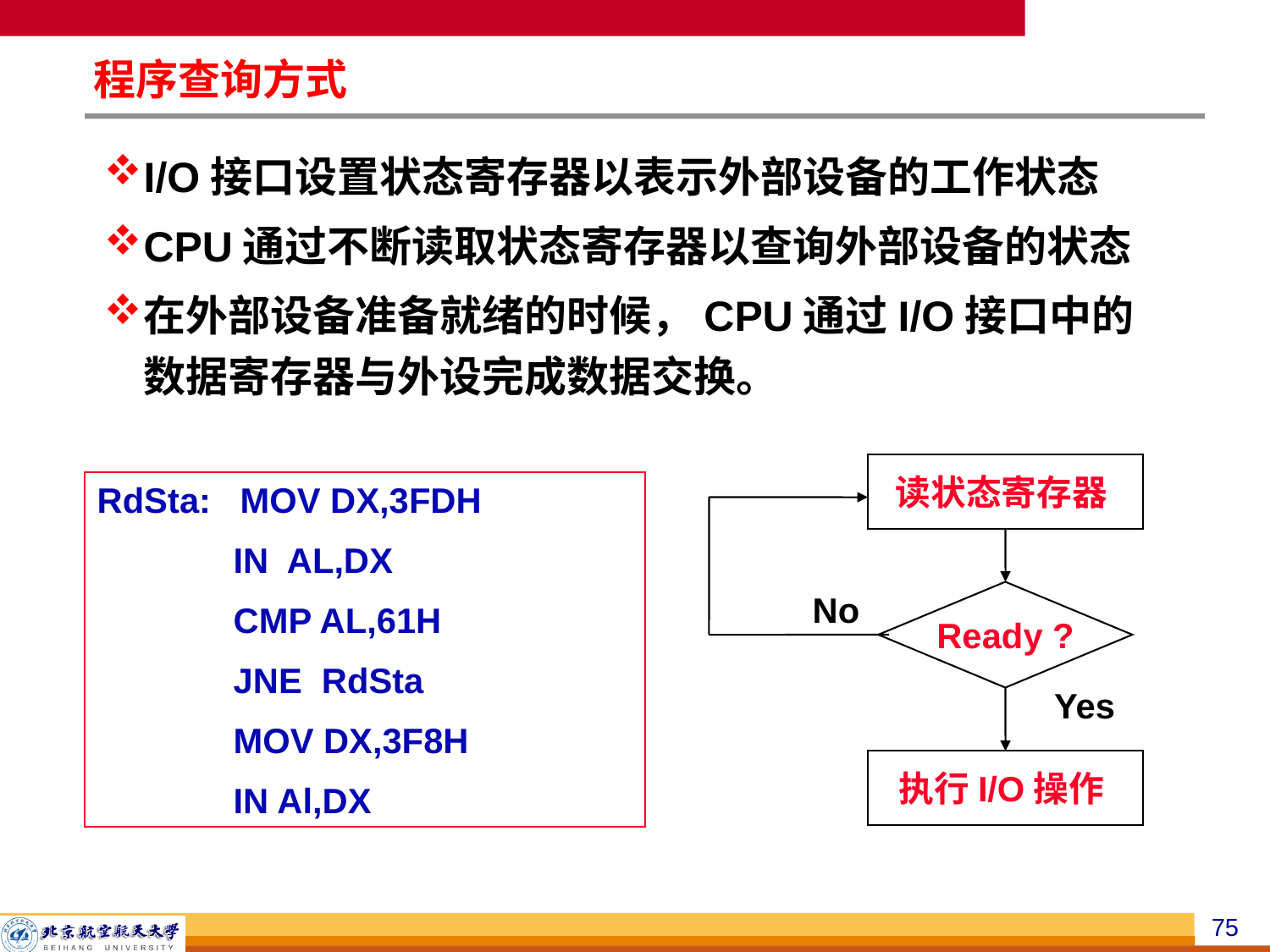

# 程序查询方式
I/O接口设置状态寄存器以表示外部设备的工作状态
CPU通过不断读取状态寄存器以查询外部设备的状态
在外部设备准备就绪的时候，CPU通过I/O接口中的数据寄存器与外设完成数据交换。
读状态寄存器
RdSta:   MOV DX,3FDH
              IN  AL,DX
              CMP AL,61H
              JNE  RdSta
              MOV DX,3F8H
              IN Al,DX

No
Ready ?

Yes

执行I/O操作